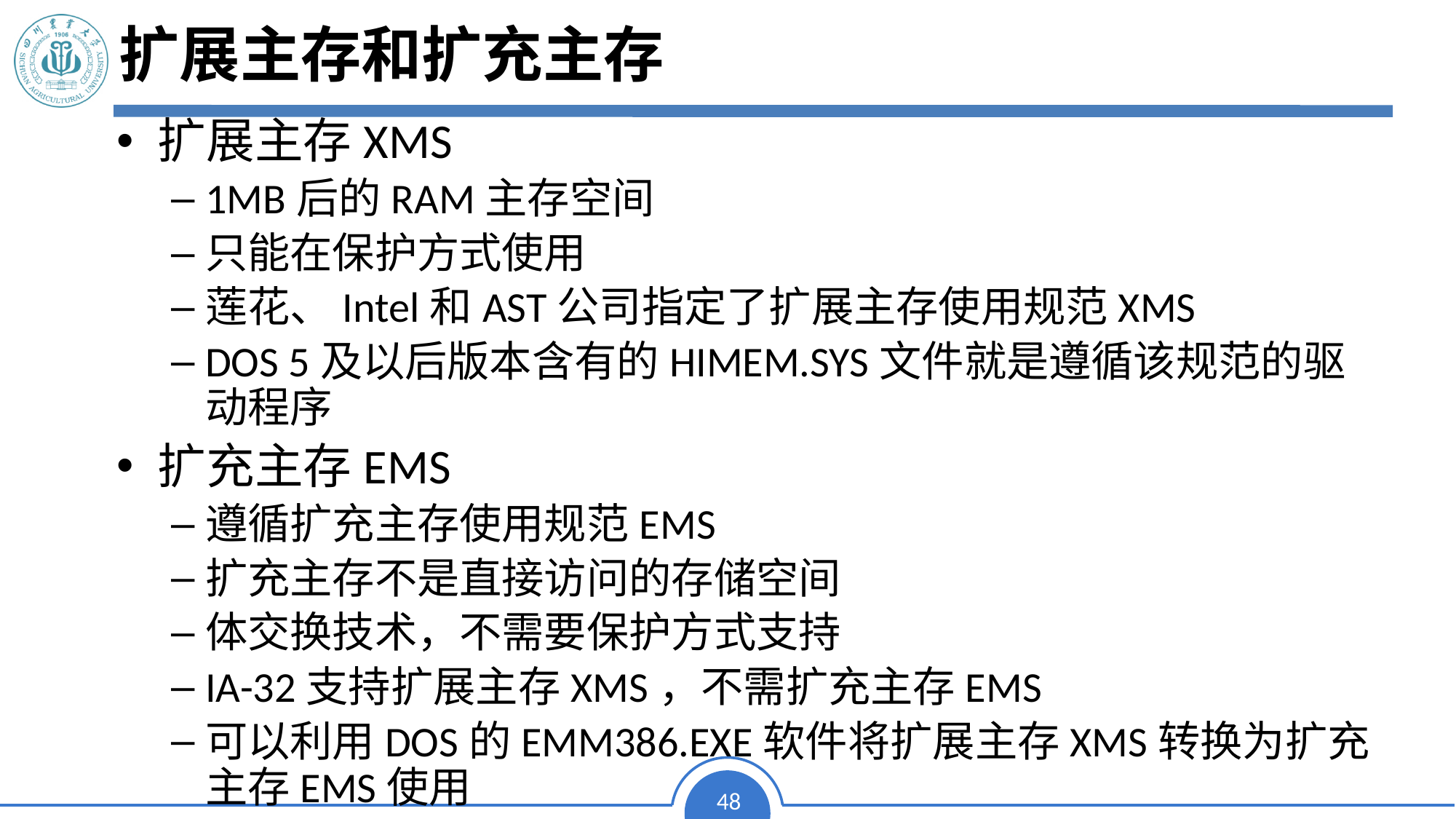

# 扩展主存和扩充主存
扩展主存XMS
1MB后的RAM主存空间
只能在保护方式使用
莲花、Intel和AST公司指定了扩展主存使用规范XMS
DOS 5及以后版本含有的HIMEM.SYS文件就是遵循该规范的驱动程序
扩充主存EMS
遵循扩充主存使用规范EMS
扩充主存不是直接访问的存储空间
体交换技术，不需要保护方式支持
IA-32支持扩展主存XMS，不需扩充主存EMS
可以利用DOS的EMM386.EXE软件将扩展主存XMS转换为扩充主存EMS使用